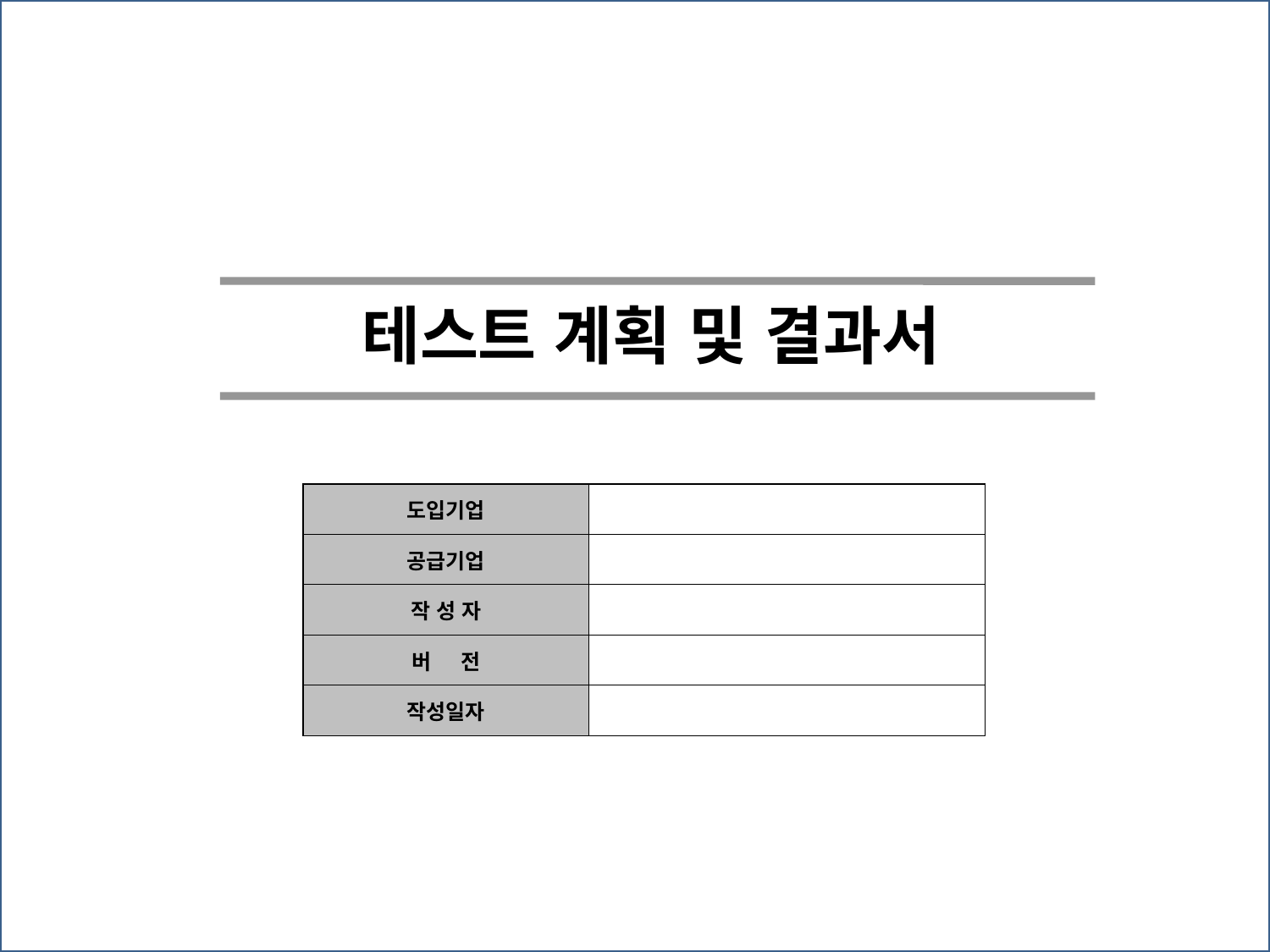

테스트 계획 및 결과서

| 도입기업 |  |
| --- | --- |
| 공급기업 |  |
| 작 성 자 |  |
| 버 전 |  |
| 작성일자 |  |